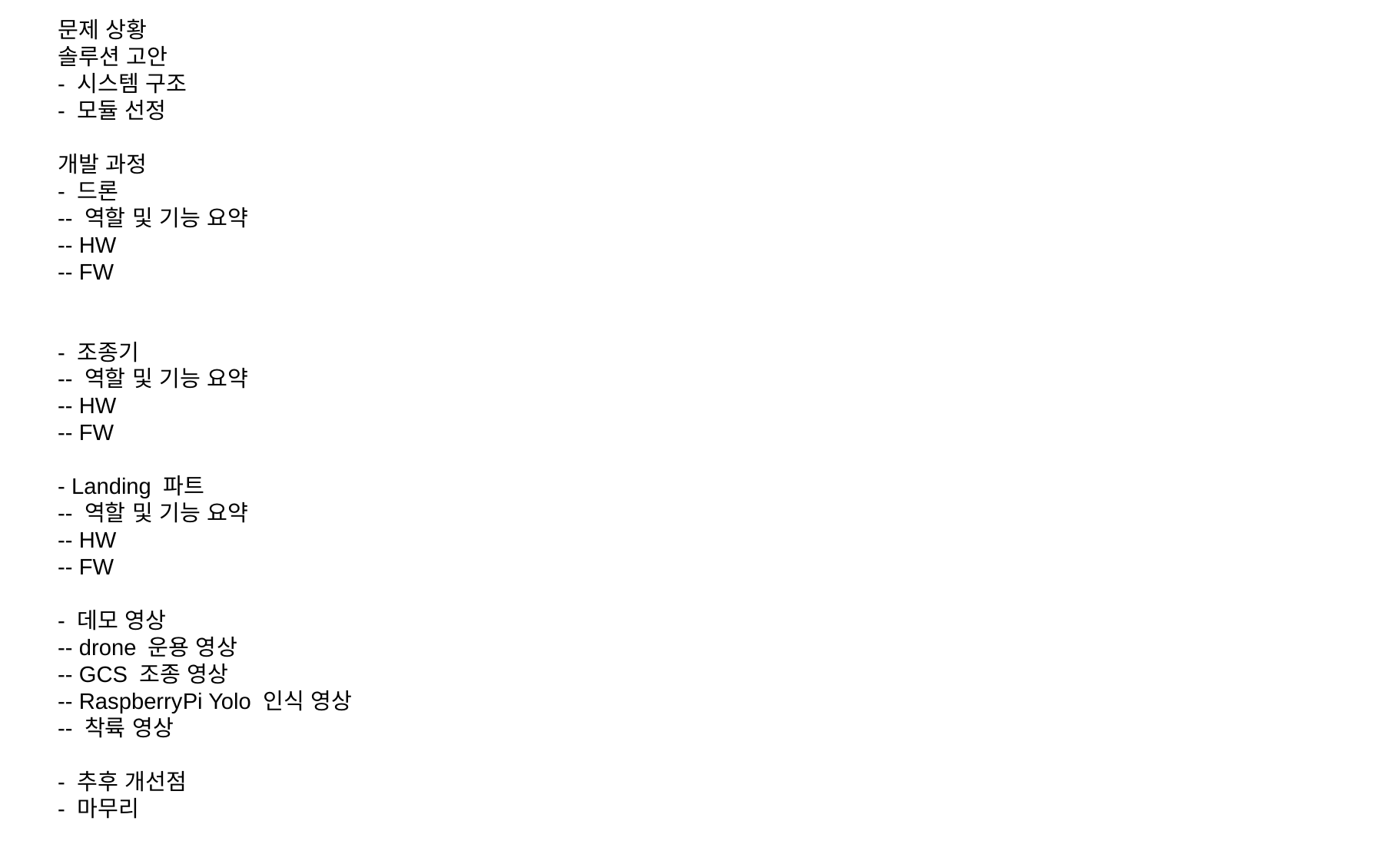

# 문제 상황 솔루션 고안 - 시스템 구조 - 모듈 선정 개발 과정 - 드론 -- 역할 및 기능 요약 -- HW -- FW - 조종기 -- 역할 및 기능 요약 -- HW -- FW - Landing 파트 -- 역할 및 기능 요약 -- HW -- FW - 데모 영상 -- drone 운용 영상 -- GCS 조종 영상 -- RaspberryPi Yolo 인식 영상 -- 착륙 영상 - 추후 개선점 - 마무리